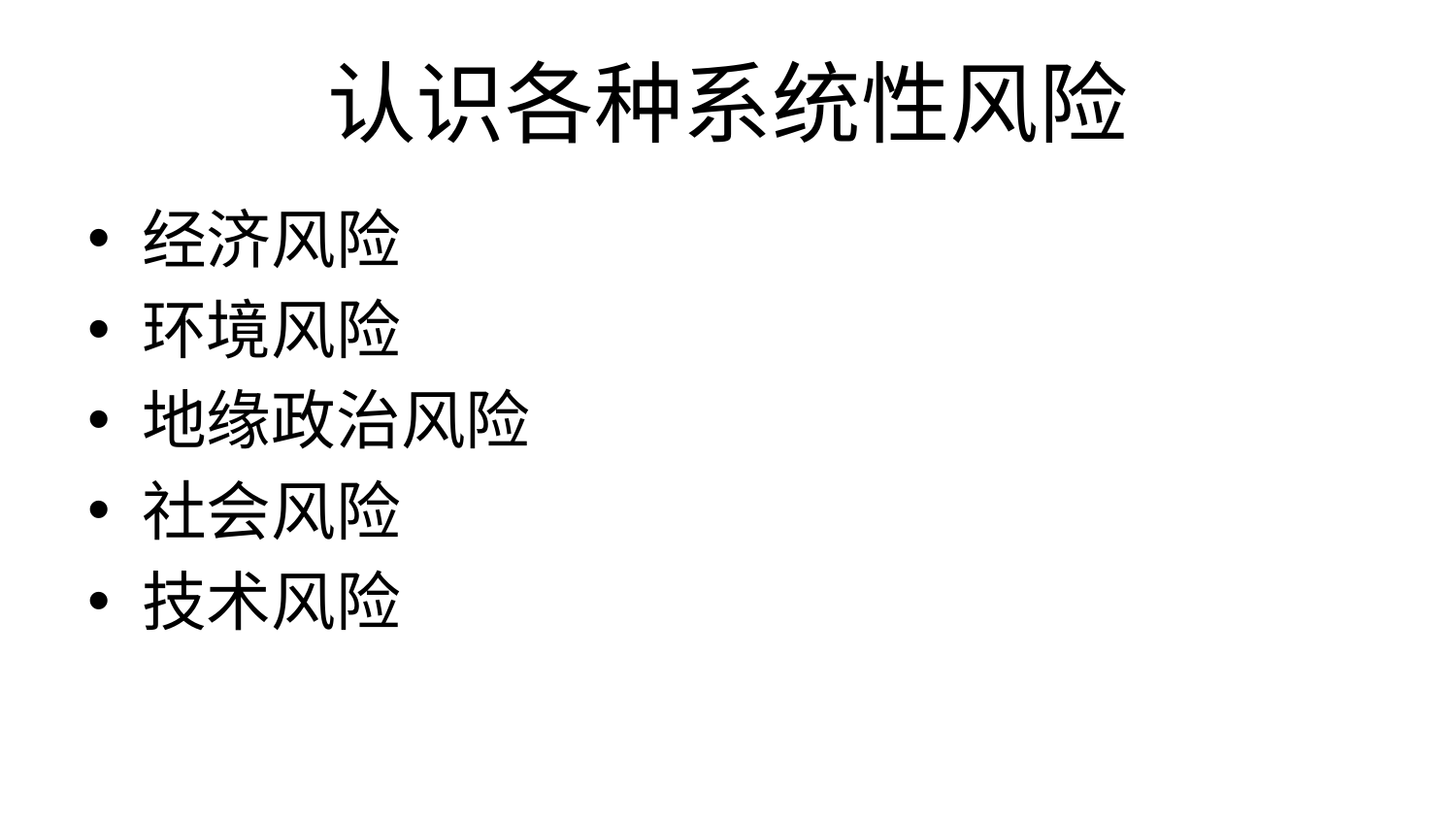

# 认识各种系统性风险
经济风险
环境风险
地缘政治风险
社会风险
技术风险